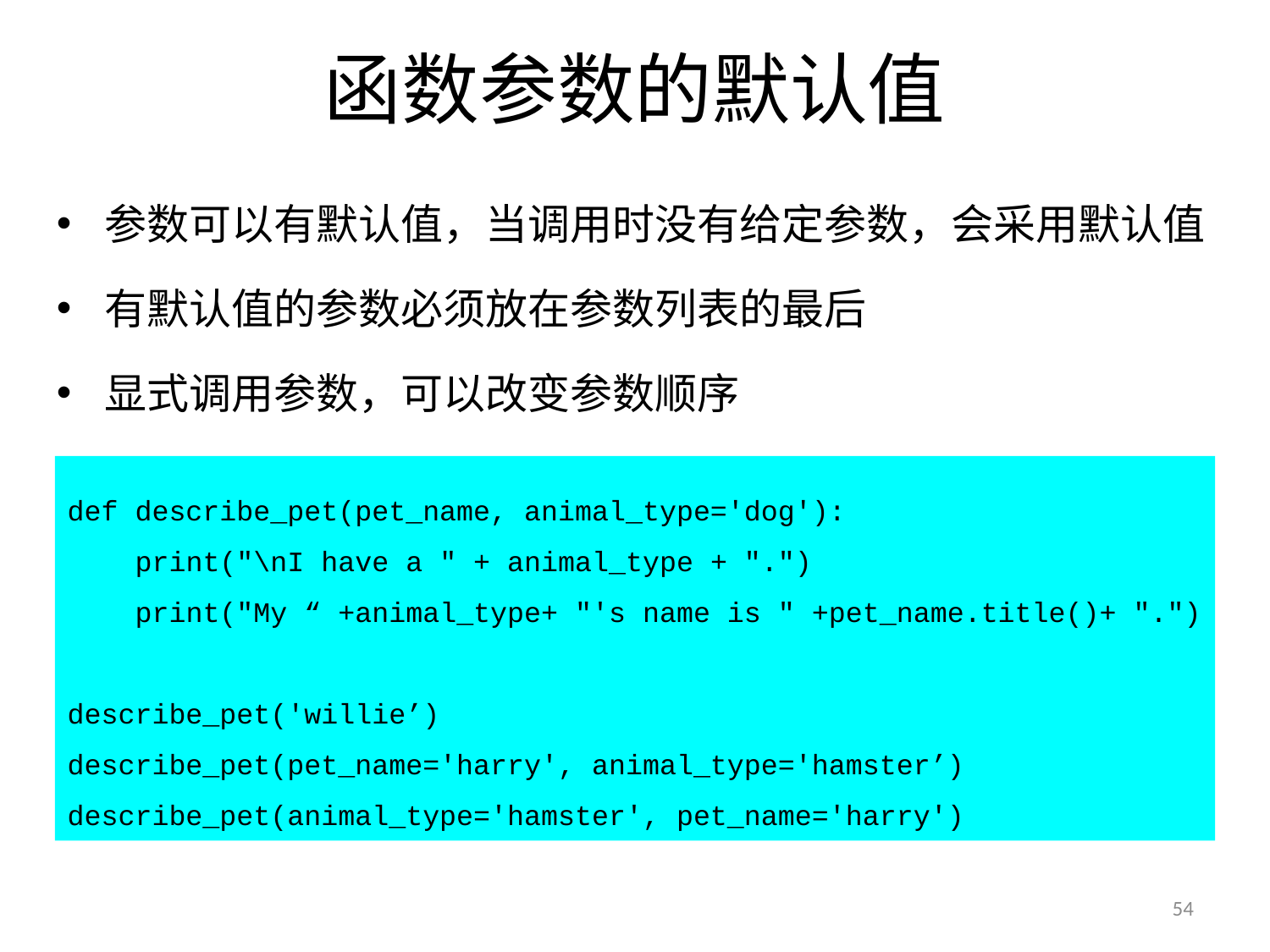

# 函数参数的默认值
参数可以有默认值，当调用时没有给定参数，会采用默认值
有默认值的参数必须放在参数列表的最后
显式调用参数，可以改变参数顺序
def describe_pet(pet_name, animal_type='dog'):
    print("\nI have a " + animal_type + ".")
    print("My “ +animal_type+ "'s name is " +pet_name.title()+ ".")

describe_pet('willie’)
describe_pet(pet_name='harry', animal_type='hamster’)
describe_pet(animal_type='hamster', pet_name='harry')
54